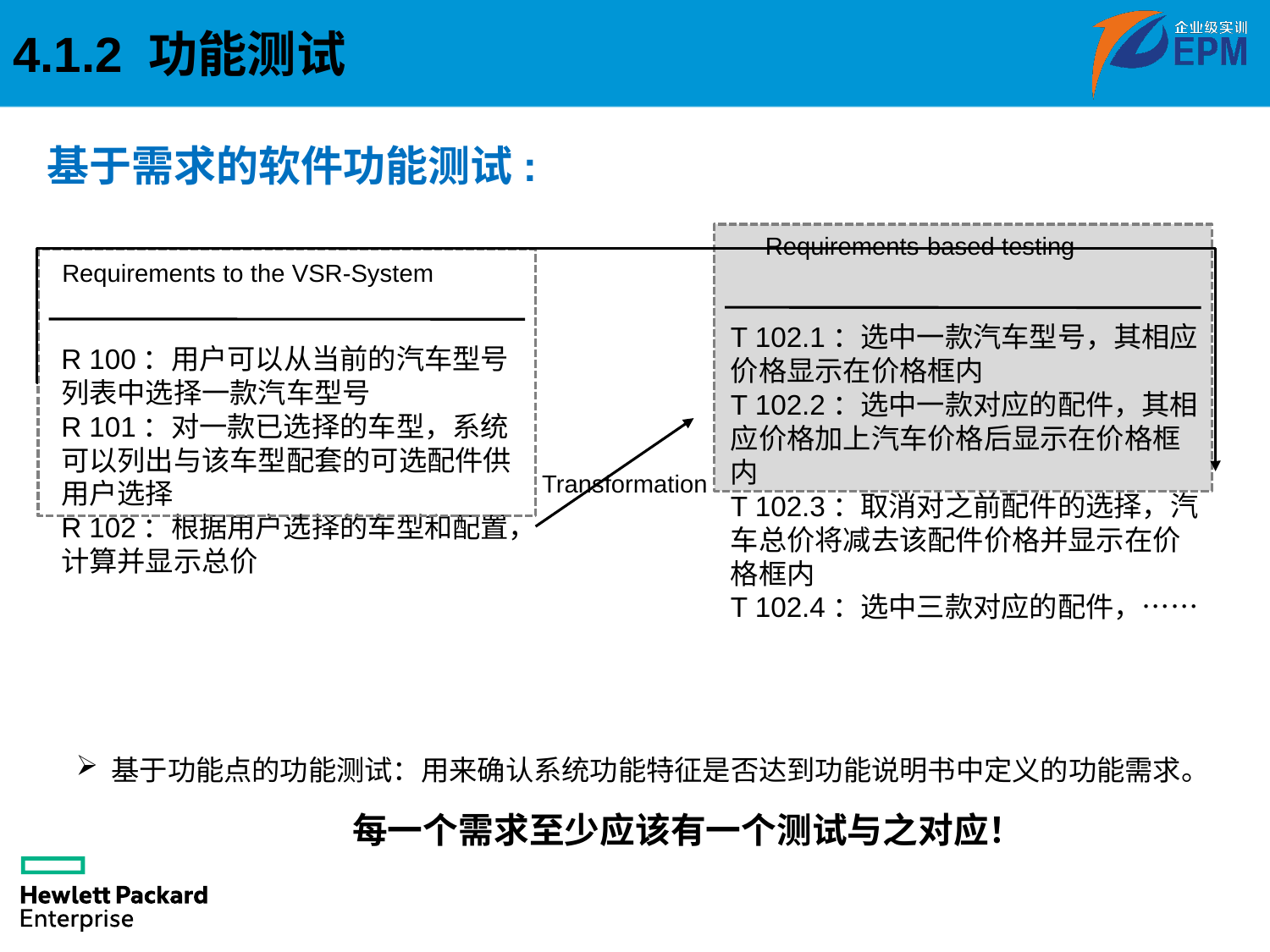

4.1.2 功能测试
基于需求的软件功能测试:

Requirements-based testing
T 102.1：选中一款汽车型号，其相应价格显示在价格框内
T 102.2：选中一款对应的配件，其相应价格加上汽车价格后显示在价格框内
T 102.3：取消对之前配件的选择，汽车总价将减去该配件价格并显示在价格框内
T 102.4：选中三款对应的配件，……

Requirements to the VSR-System
R 100：用户可以从当前的汽车型号列表中选择一款汽车型号
R 101：对一款已选择的车型，系统可以列出与该车型配套的可选配件供用户选择
R 102：根据用户选择的车型和配置，计算并显示总价
Transformation
 基于功能点的功能测试：用来确认系统功能特征是否达到功能说明书中定义的功能需求。
每一个需求至少应该有一个测试与之对应！